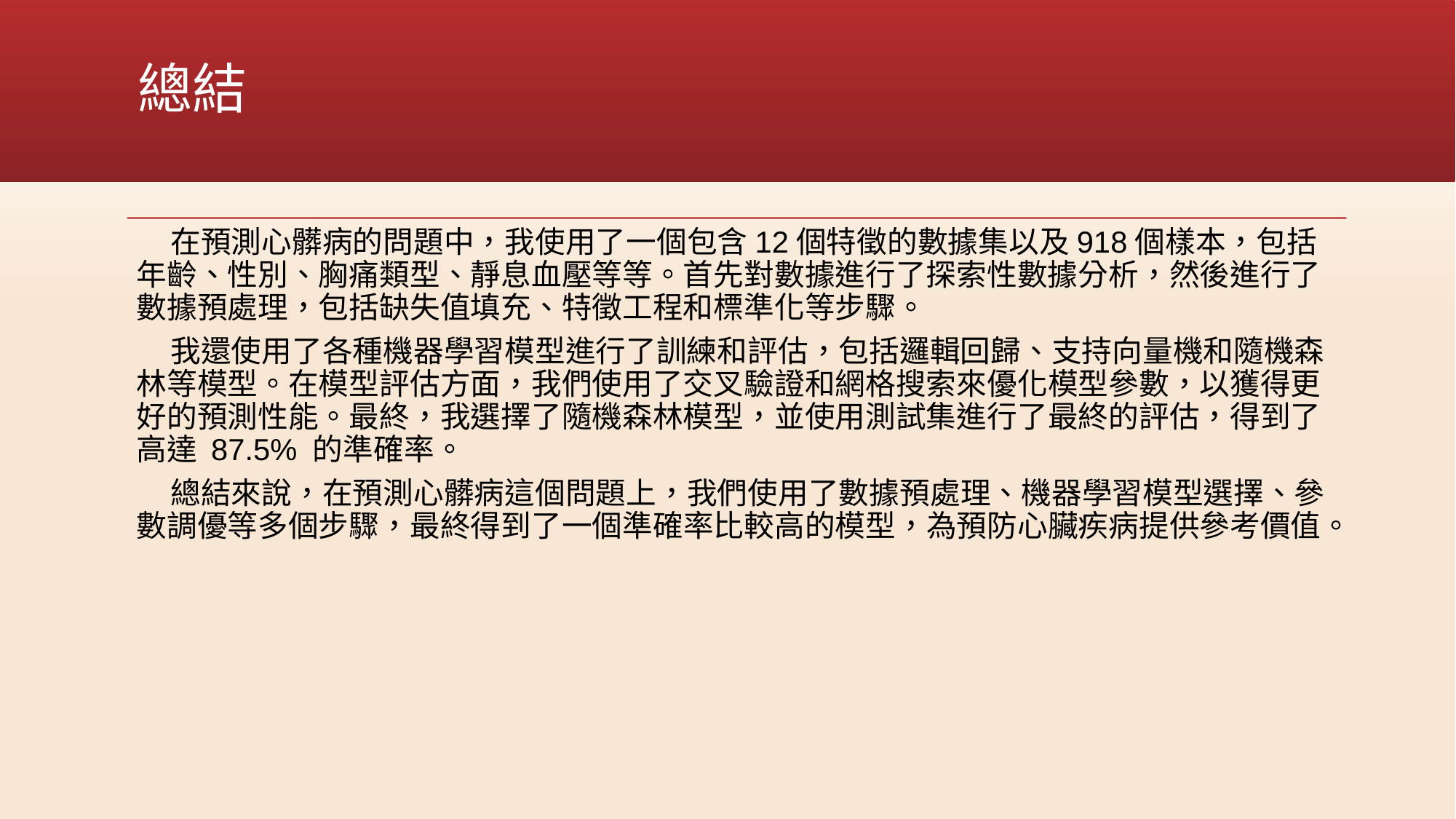

# 總結
    在預測心髒病的問題中，我使用了一個包含12個特徵的數據集以及918個樣本，包括年齡、性別、胸痛類型、靜息血壓等等。首先對數據進行了探索性數據分析，然後進行了數據預處理，包括缺失值填充、特徵工程和標準化等步驟。
    我還使用了各種機器學習模型進行了訓練和評估，包括邏輯回歸、支持向量機和隨機森林等模型。在模型評估方面，我們使用了交叉驗證和網格搜索來優化模型參數，以獲得更好的預測性能。最終，我選擇了隨機森林模型，並使用測試集進行了最終的評估，得到了高達 87.5% 的準確率。
    總結來說，在預測心髒病這個問題上，我們使用了數據預處理、機器學習模型選擇、參數調優等多個步驟，最終得到了一個準確率比較高的模型，為預防心臟疾病提供參考價值。